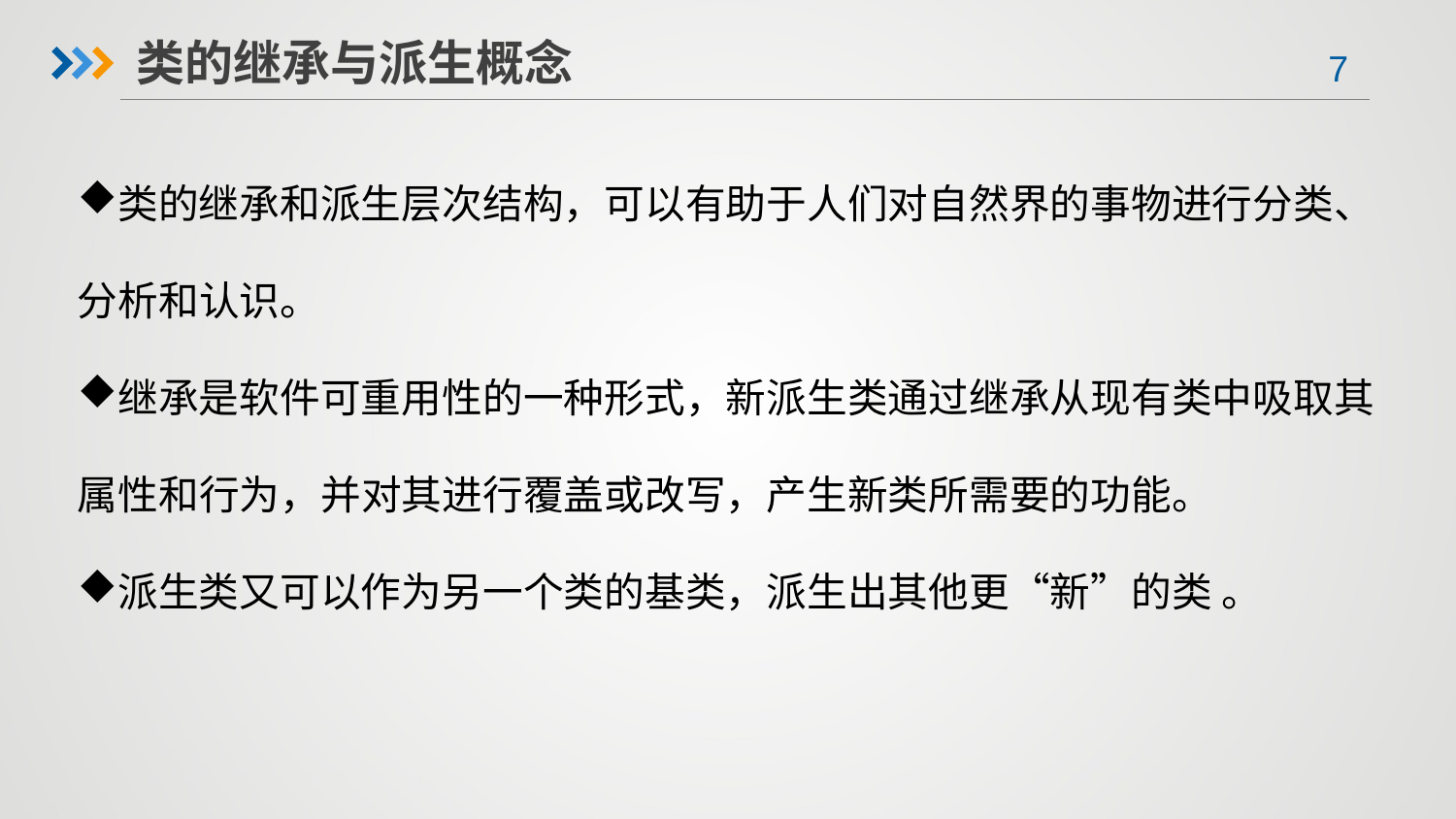

类的继承与派生概念
类的继承和派生层次结构，可以有助于人们对自然界的事物进行分类、分析和认识。
继承是软件可重用性的一种形式，新派生类通过继承从现有类中吸取其属性和行为，并对其进行覆盖或改写，产生新类所需要的功能。
派生类又可以作为另一个类的基类，派生出其他更“新”的类 。